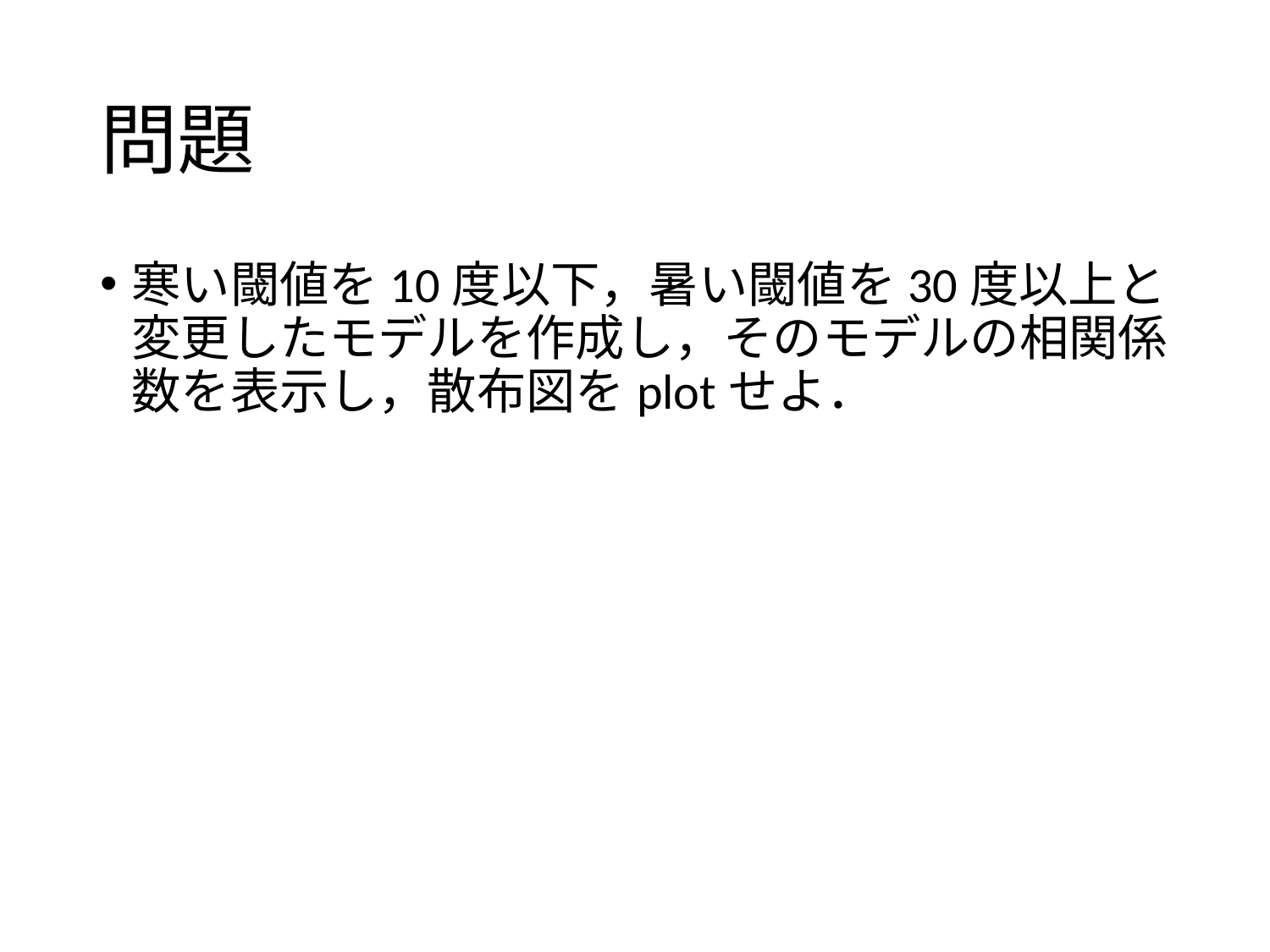

# 問題
寒い閾値を10度以下，暑い閾値を30度以上と変更したモデルを作成し，そのモデルの相関係数を表示し，散布図をplotせよ．